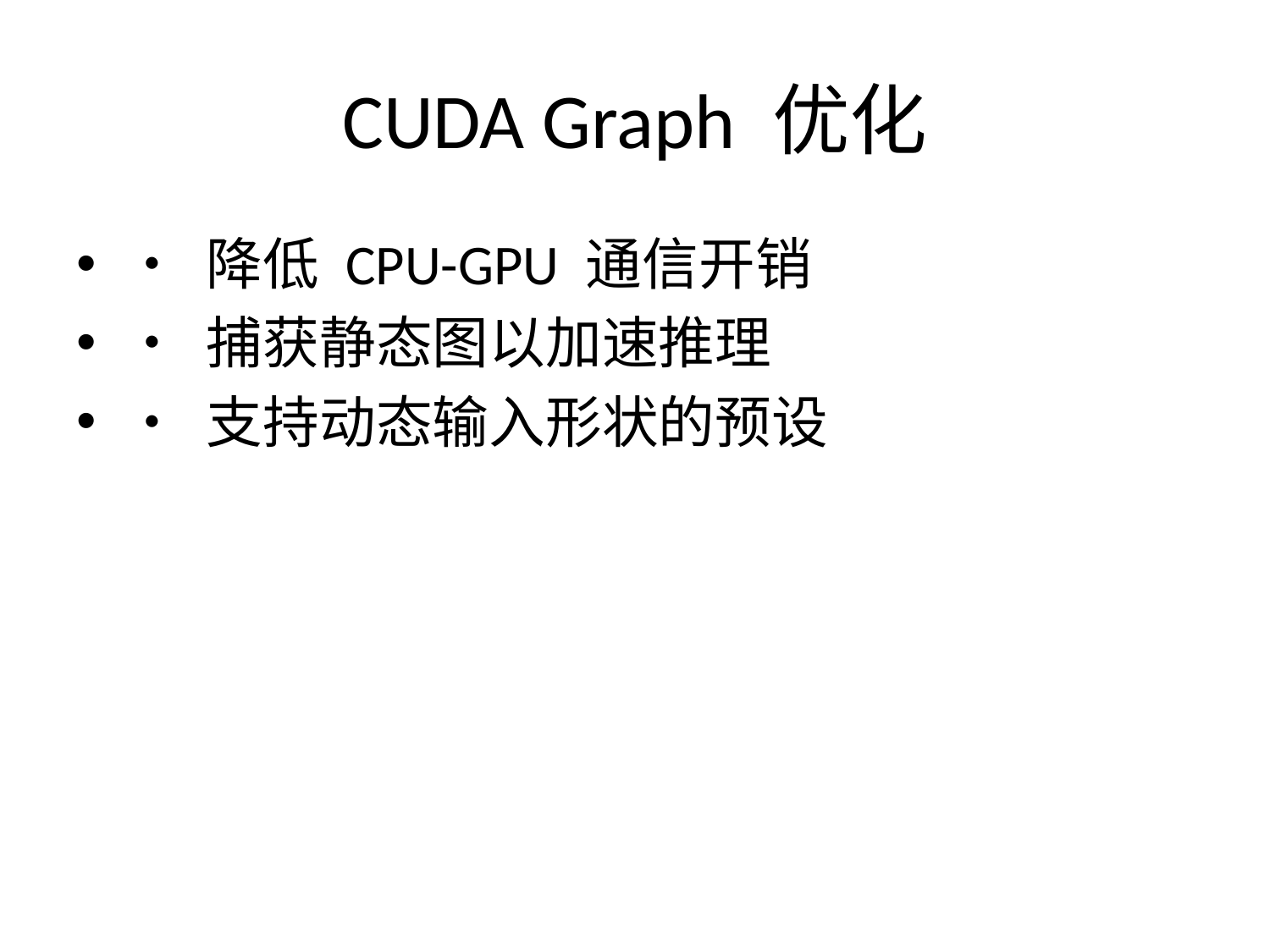

# CUDA Graph 优化
• 降低 CPU-GPU 通信开销
• 捕获静态图以加速推理
• 支持动态输入形状的预设